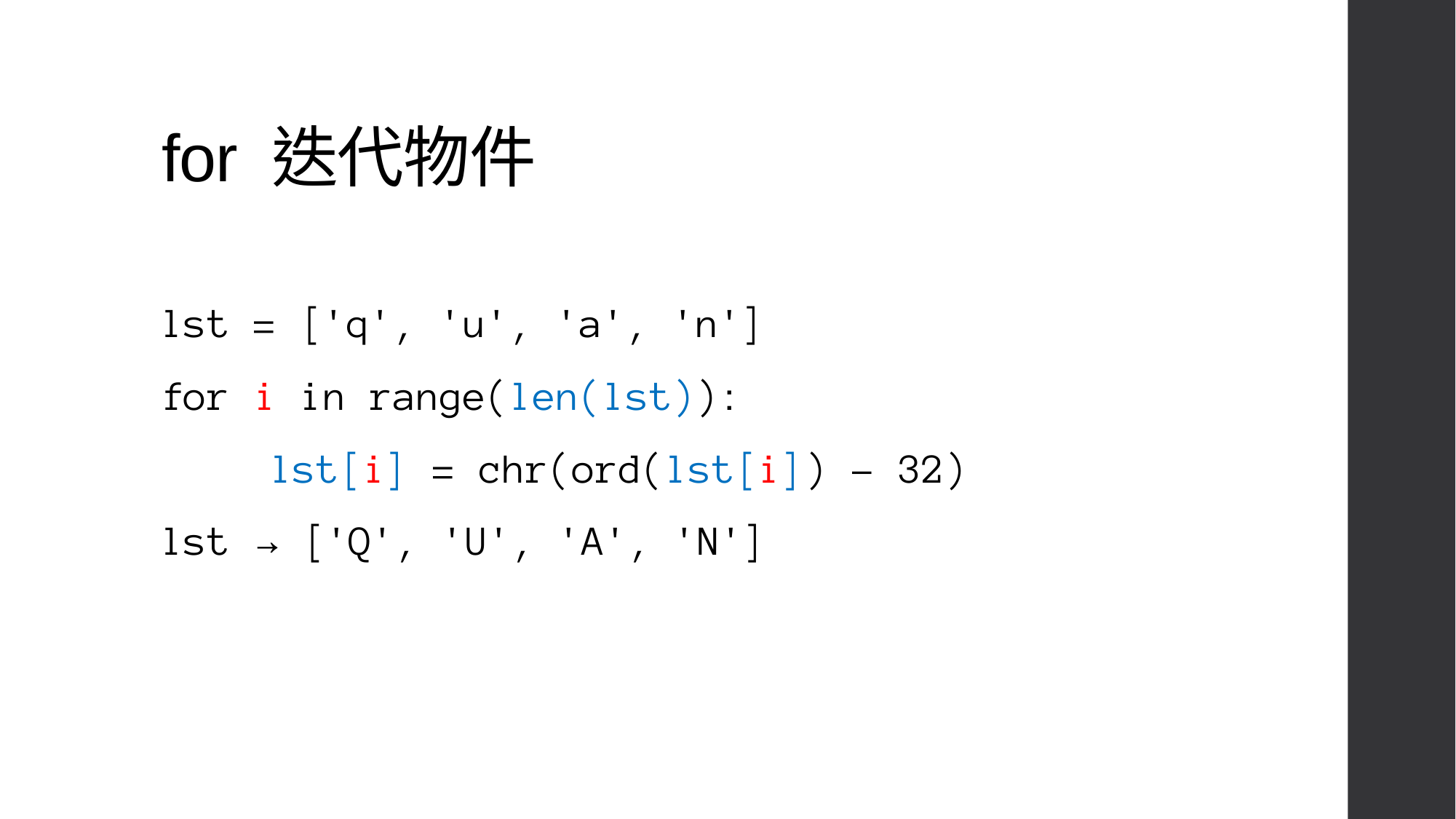

# for 迭代物件

lst = ['q', 'u', 'a', 'n']
for i in range(len(lst)):
	lst[i] = chr(ord(lst[i]) - 32)
lst → ['Q', 'U', 'A', 'N']